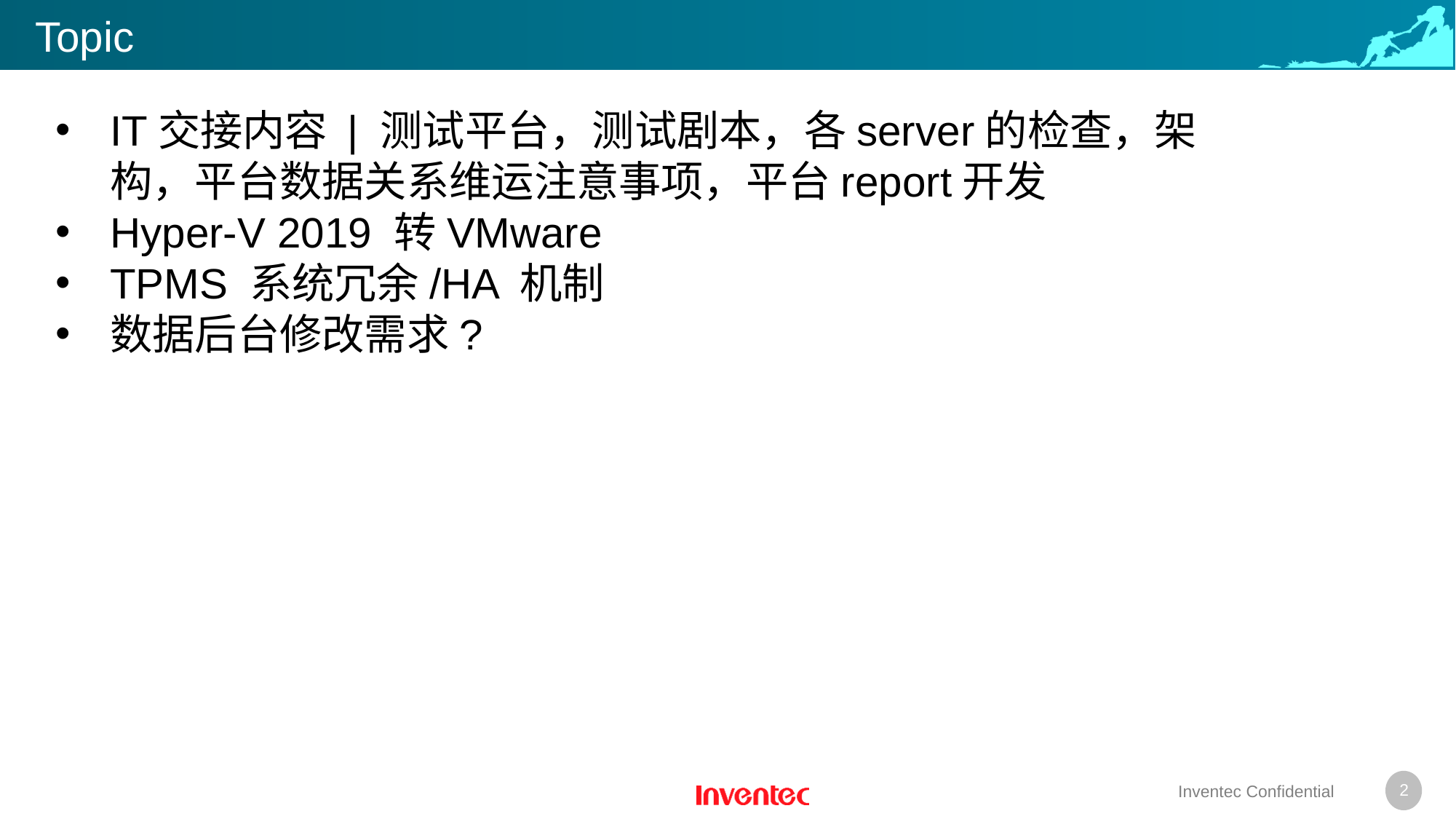

# Topic
IT交接内容 | 测试平台，测试剧本，各server的检查，架构，平台数据关系维运注意事项，平台report开发
Hyper-V 2019 转VMware
TPMS 系统冗余/HA 机制
数据后台修改需求?